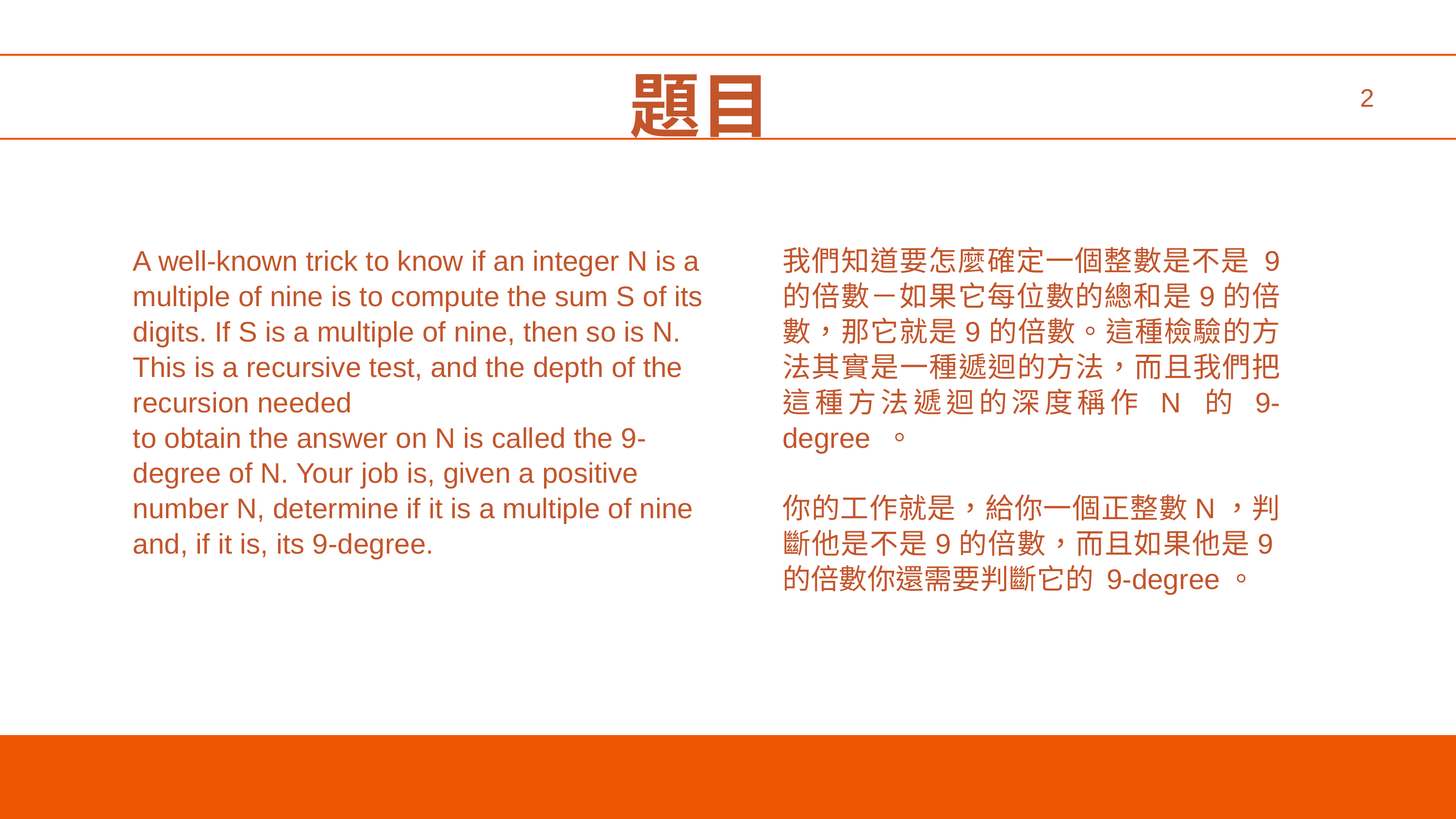

題目

2
A well-known trick to know if an integer N is a multiple of nine is to compute the sum S of its digits. If S is a multiple of nine, then so is N. This is a recursive test, and the depth of the recursion needed
to obtain the answer on N is called the 9-degree of N. Your job is, given a positive number N, determine if it is a multiple of nine and, if it is, its 9-degree.
我們知道要怎麼確定一個整數是不是 9 的倍數－如果它每位數的總和是9的倍數，那它就是9的倍數。這種檢驗的方法其實是一種遞迴的方法，而且我們把這種方法遞迴的深度稱作 N 的 9-degree 。

你的工作就是，給你一個正整數N，判斷他是不是9的倍數，而且如果他是9的倍數你還需要判斷它的 9-degree。